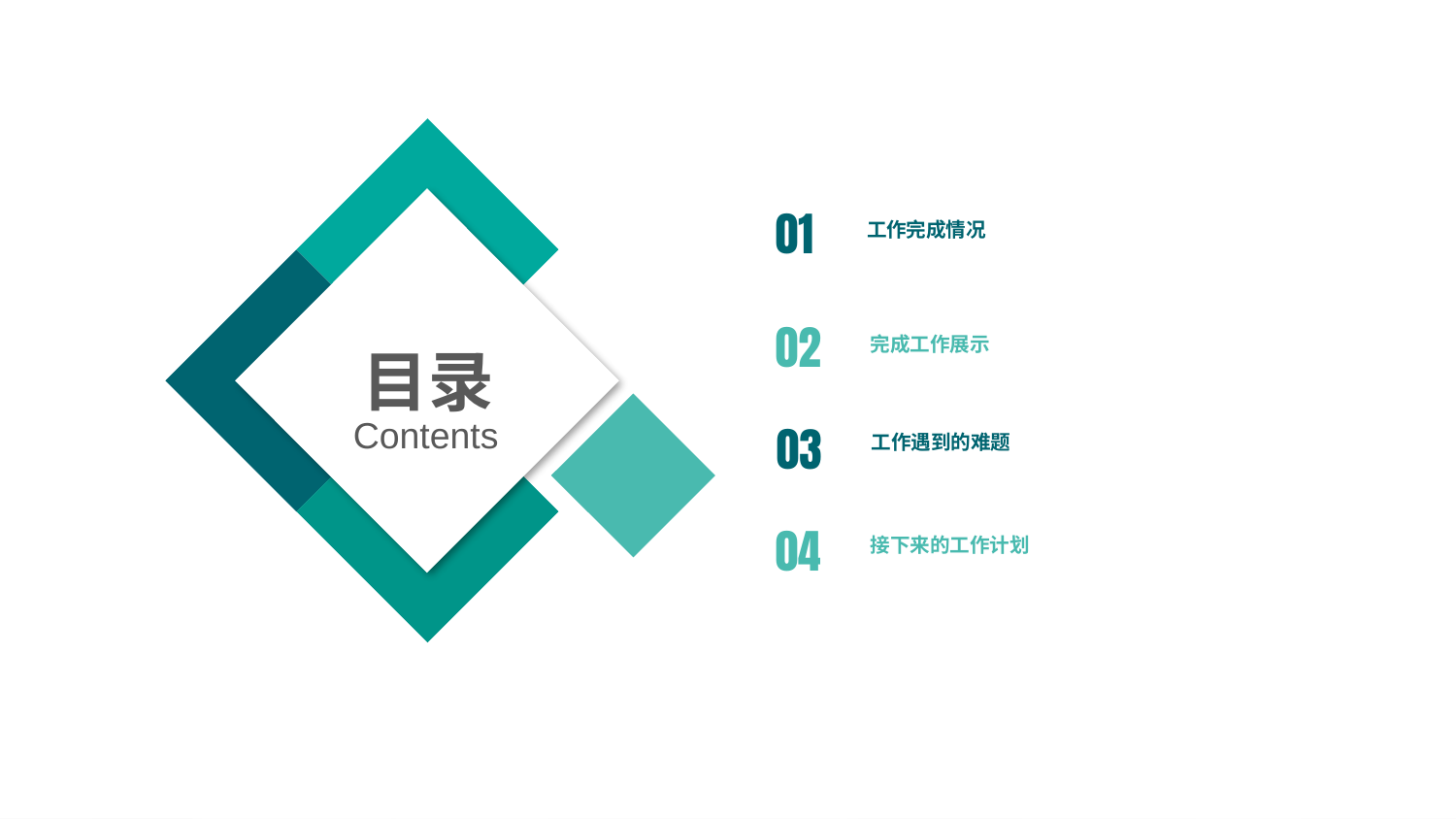

01
工作完成情况

02
完成工作展示
目录
Contents
03
工作遇到的难题
04
接下来的工作计划